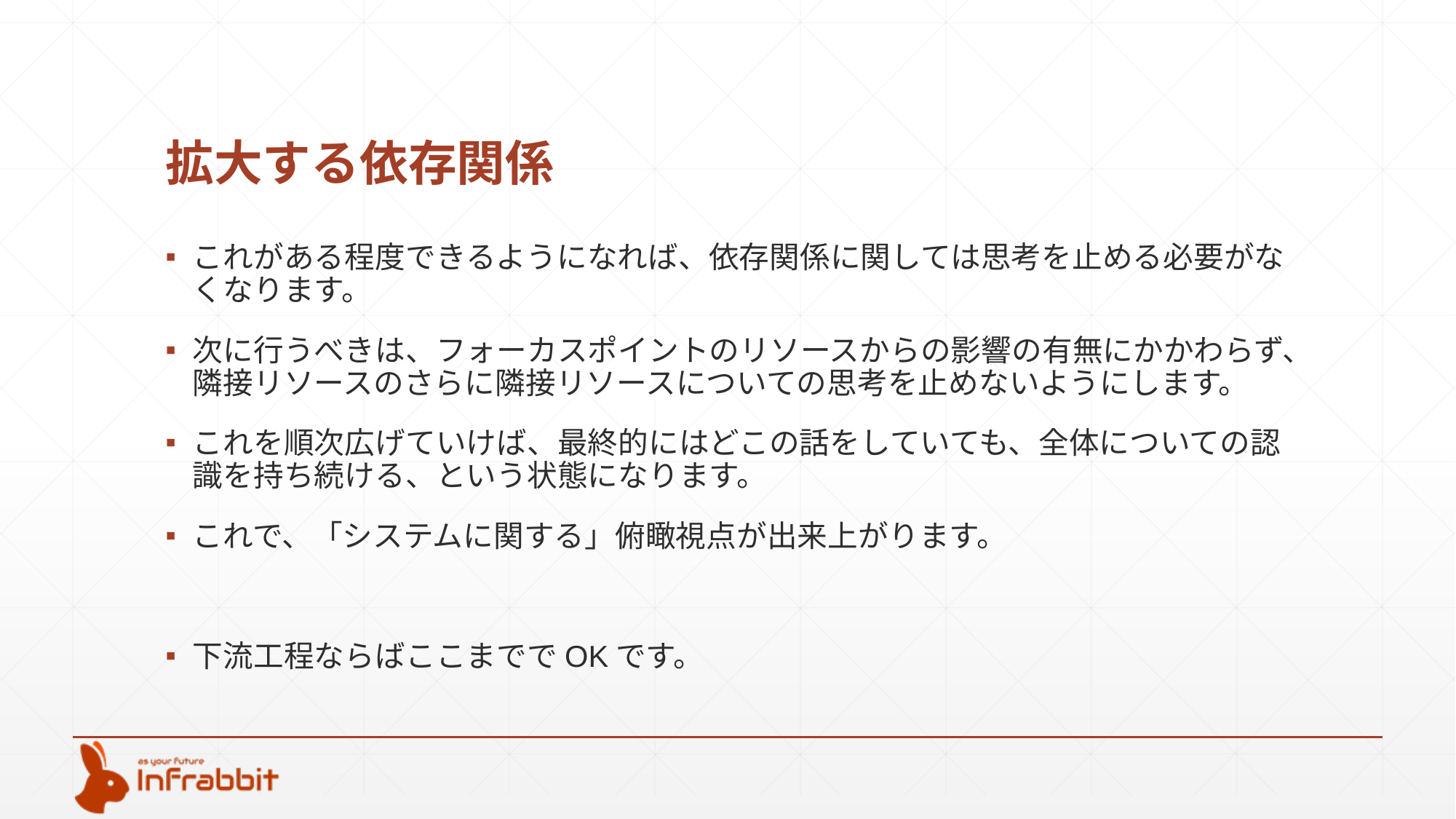

# 拡大する依存関係
これがある程度できるようになれば、依存関係に関しては思考を止める必要がなくなります。
次に行うべきは、フォーカスポイントのリソースからの影響の有無にかかわらず、隣接リソースのさらに隣接リソースについての思考を止めないようにします。
これを順次広げていけば、最終的にはどこの話をしていても、全体についての認識を持ち続ける、という状態になります。
これで、「システムに関する」俯瞰視点が出来上がります。

下流工程ならばここまででOKです。